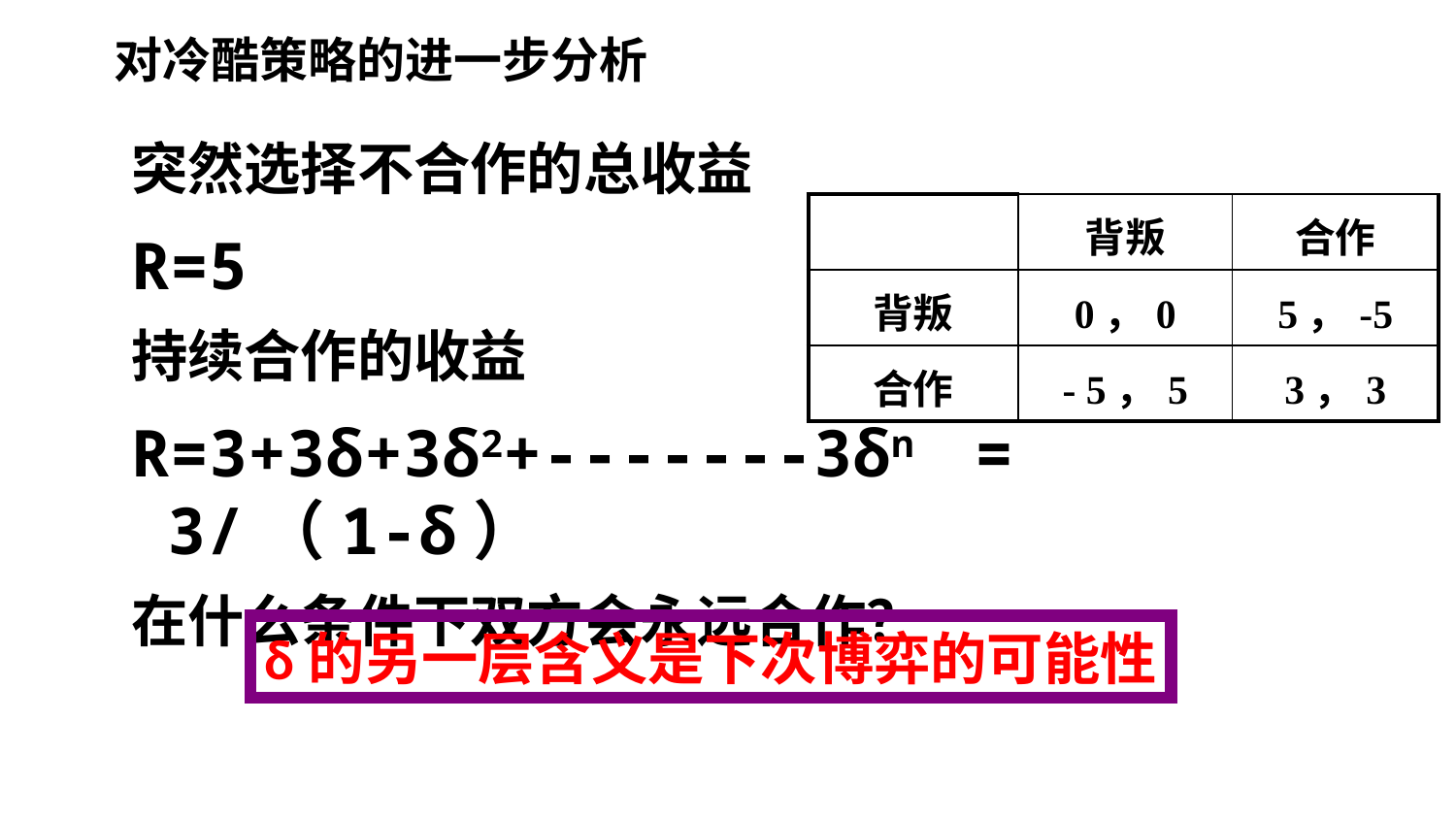

对冷酷策略的进一步分析
突然选择不合作的总收益
R=5
持续合作的收益
R=3+3δ+3δ2+-------3δn  = 3/（1-δ）
在什么条件下双方会永远合作？
|  | 背叛 | 合作 |
| --- | --- | --- |
| 背叛 | 0，0 | 5，-5 |
| 合作 | - 5，5 | 3，3 |
δ的另一层含义是下次博弈的可能性